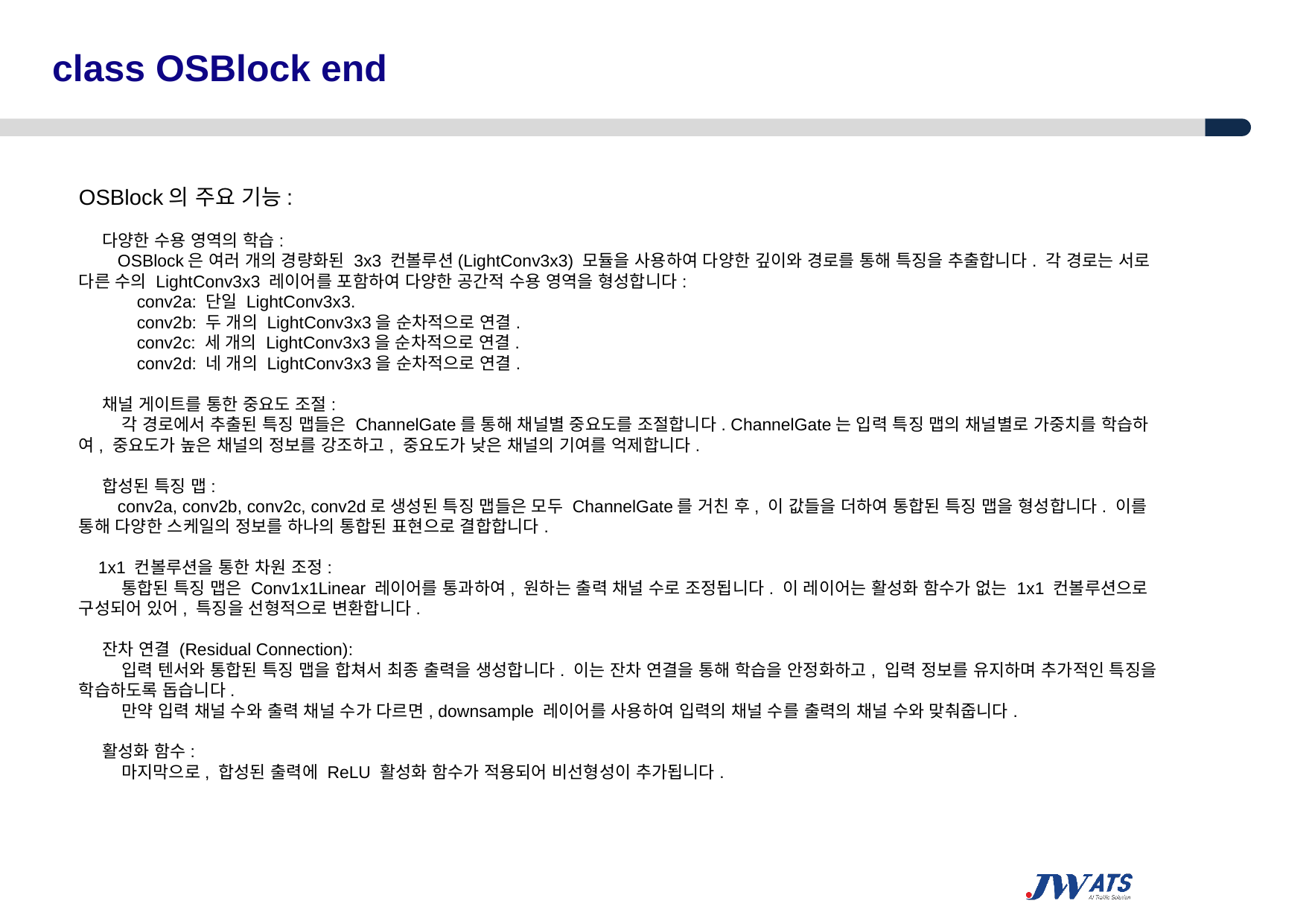

class OSBlock end
OSBlock의 주요 기능:

    다양한 수용 영역의 학습:
        OSBlock은 여러 개의 경량화된 3x3 컨볼루션(LightConv3x3) 모듈을 사용하여 다양한 깊이와 경로를 통해 특징을 추출합니다. 각 경로는 서로 다른 수의 LightConv3x3 레이어를 포함하여 다양한 공간적 수용 영역을 형성합니다:
            conv2a: 단일 LightConv3x3.
            conv2b: 두 개의 LightConv3x3을 순차적으로 연결.
            conv2c: 세 개의 LightConv3x3을 순차적으로 연결.
            conv2d: 네 개의 LightConv3x3을 순차적으로 연결.

    채널 게이트를 통한 중요도 조절:
        각 경로에서 추출된 특징 맵들은 ChannelGate를 통해 채널별 중요도를 조절합니다. ChannelGate는 입력 특징 맵의 채널별로 가중치를 학습하여, 중요도가 높은 채널의 정보를 강조하고, 중요도가 낮은 채널의 기여를 억제합니다.

    합성된 특징 맵:
        conv2a, conv2b, conv2c, conv2d로 생성된 특징 맵들은 모두 ChannelGate를 거친 후, 이 값들을 더하여 통합된 특징 맵을 형성합니다. 이를 통해 다양한 스케일의 정보를 하나의 통합된 표현으로 결합합니다.

    1x1 컨볼루션을 통한 차원 조정:
        통합된 특징 맵은 Conv1x1Linear 레이어를 통과하여, 원하는 출력 채널 수로 조정됩니다. 이 레이어는 활성화 함수가 없는 1x1 컨볼루션으로 구성되어 있어, 특징을 선형적으로 변환합니다.

    잔차 연결 (Residual Connection):
        입력 텐서와 통합된 특징 맵을 합쳐서 최종 출력을 생성합니다. 이는 잔차 연결을 통해 학습을 안정화하고, 입력 정보를 유지하며 추가적인 특징을 학습하도록 돕습니다.
        만약 입력 채널 수와 출력 채널 수가 다르면, downsample 레이어를 사용하여 입력의 채널 수를 출력의 채널 수와 맞춰줍니다.

    활성화 함수:
        마지막으로, 합성된 출력에 ReLU 활성화 함수가 적용되어 비선형성이 추가됩니다.